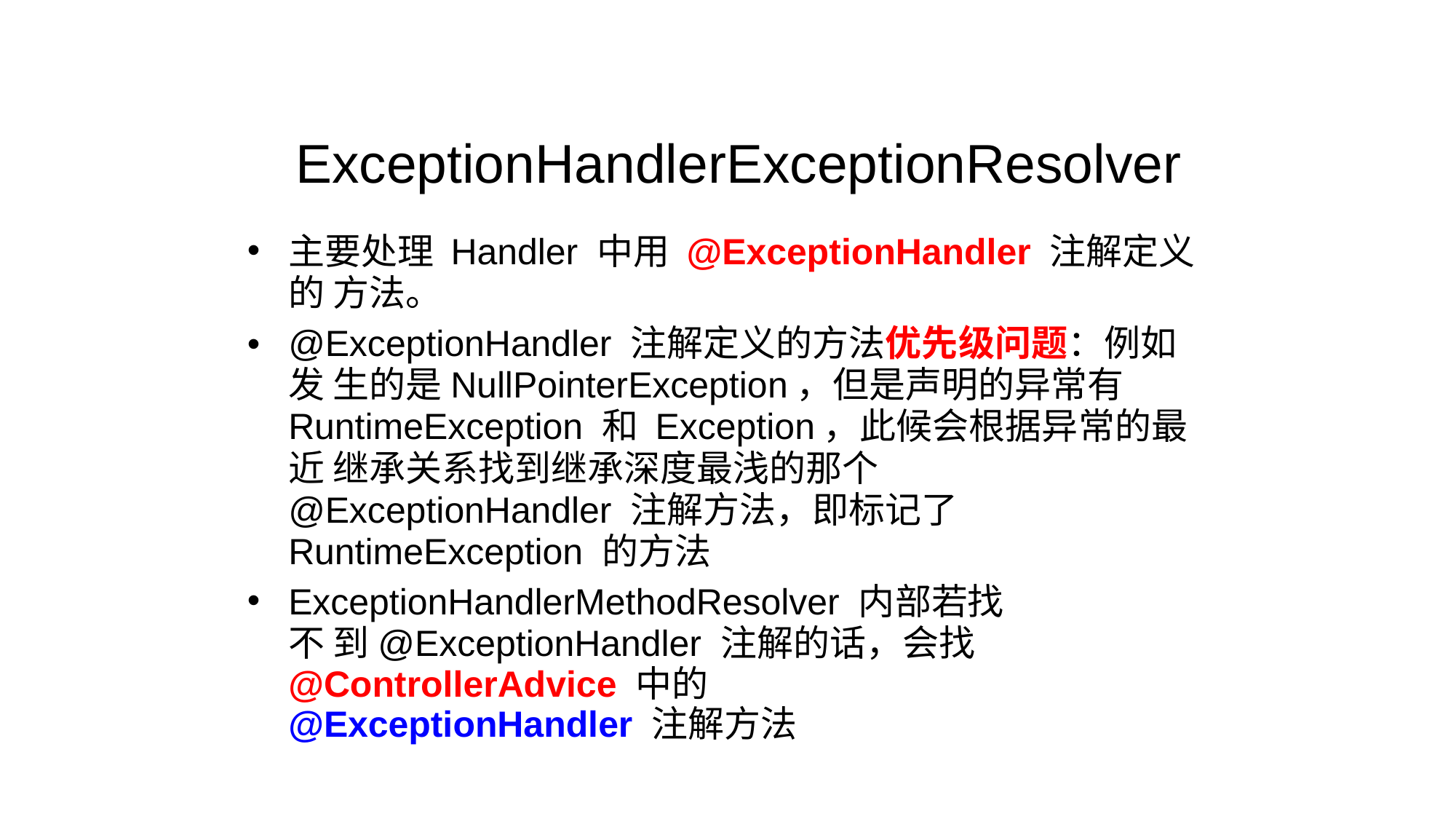

ExceptionHandlerExceptionResolver
主要处理 Handler 中用 @ExceptionHandler 注解定义的 方法。
•	@ExceptionHandler 注解定义的方法优先级问题：例如发 生的是NullPointerException，但是声明的异常有 RuntimeException 和 Exception，此候会根据异常的最近 继承关系找到继承深度最浅的那个 @ExceptionHandler 注解方法，即标记了 RuntimeException 的方法
ExceptionHandlerMethodResolver 内部若找不 到@ExceptionHandler 注解的话，会找
@ControllerAdvice 中的@ExceptionHandler 注解方法